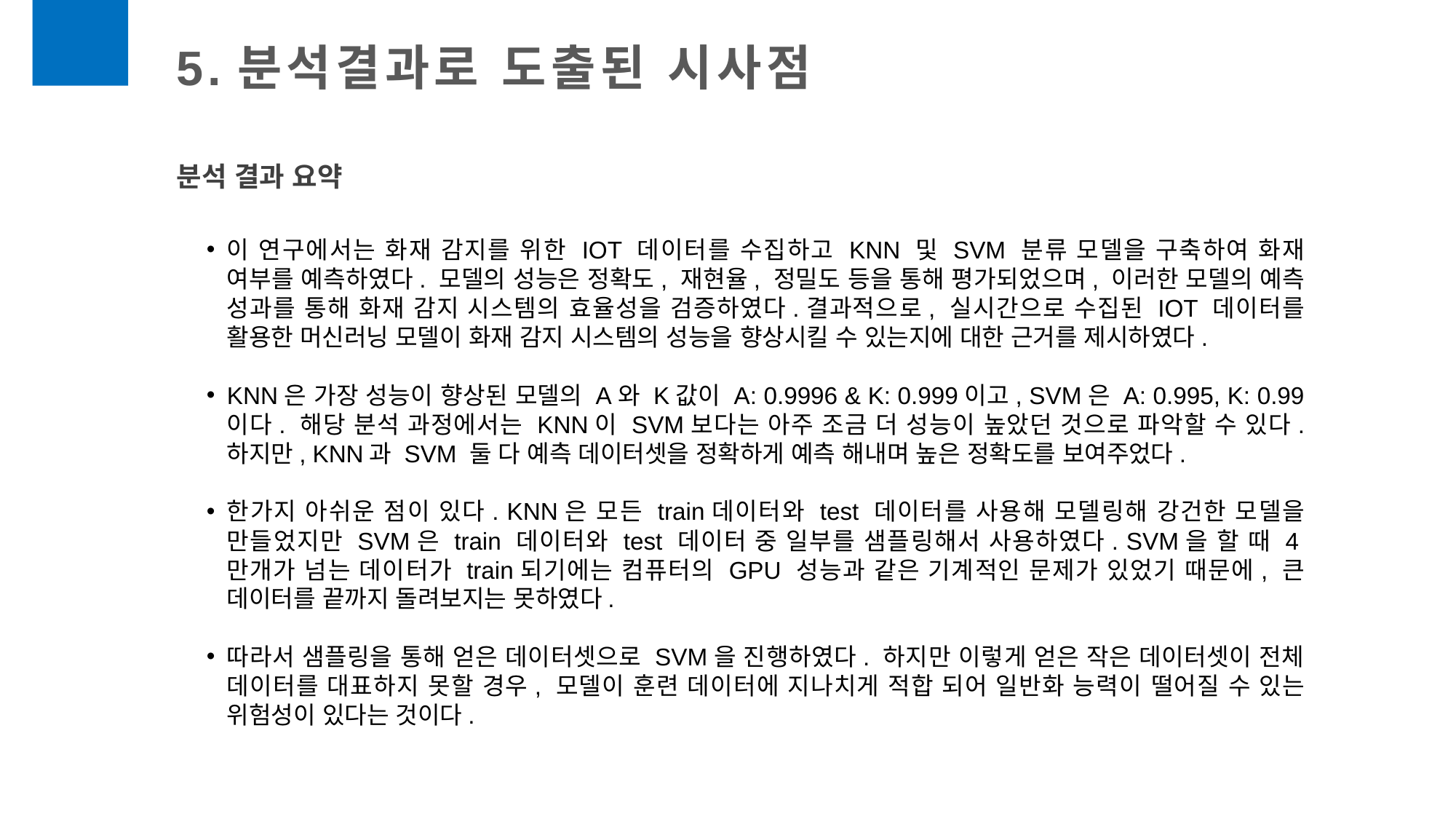

5.분석결과로 도출된 시사점
분석 결과 요약
이 연구에서는 화재 감지를 위한 IOT 데이터를 수집하고 KNN 및 SVM 분류 모델을 구축하여 화재 여부를 예측하였다. 모델의 성능은 정확도, 재현율, 정밀도 등을 통해 평가되었으며, 이러한 모델의 예측 성과를 통해 화재 감지 시스템의 효율성을 검증하였다.결과적으로, 실시간으로 수집된 IOT 데이터를 활용한 머신러닝 모델이 화재 감지 시스템의 성능을 향상시킬 수 있는지에 대한 근거를 제시하였다.

KNN은 가장 성능이 향상된 모델의 A와 K값이 A: 0.9996 & K: 0.999이고, SVM은 A: 0.995, K: 0.99 이다. 해당 분석 과정에서는 KNN이 SVM보다는 아주 조금 더 성능이 높았던 것으로 파악할 수 있다. 하지만, KNN과 SVM 둘 다 예측 데이터셋을 정확하게 예측 해내며 높은 정확도를 보여주었다.

한가지 아쉬운 점이 있다. KNN은 모든 train데이터와 test 데이터를 사용해 모델링해 강건한 모델을 만들었지만 SVM은 train 데이터와 test 데이터 중 일부를 샘플링해서 사용하였다. SVM을 할 때 4만개가 넘는 데이터가 train되기에는 컴퓨터의 GPU 성능과 같은 기계적인 문제가 있었기 때문에, 큰 데이터를 끝까지 돌려보지는 못하였다.

따라서 샘플링을 통해 얻은 데이터셋으로 SVM을 진행하였다. 하지만 이렇게 얻은 작은 데이터셋이 전체 데이터를 대표하지 못할 경우, 모델이 훈련 데이터에 지나치게 적합 되어 일반화 능력이 떨어질 수 있는 위험성이 있다는 것이다.